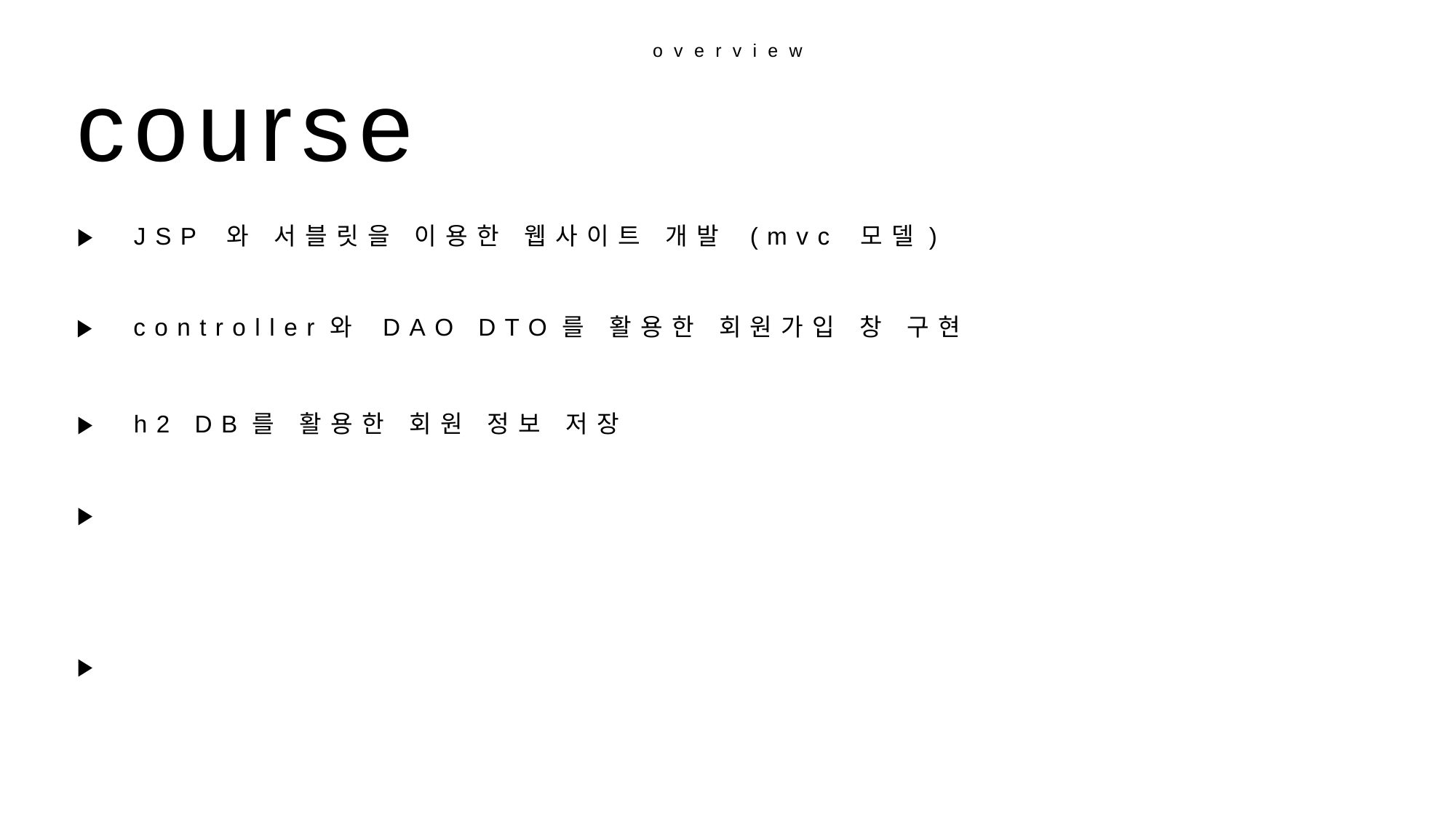

overview
course
▶  JSP 와 서블릿을 이용한 웹사이트 개발 (mvc 모델)
▶  controller와 DAO DTO를 활용한 회원가입 창 구현
▶  h2 DB를 활용한 회원 정보 저장
▶
▶